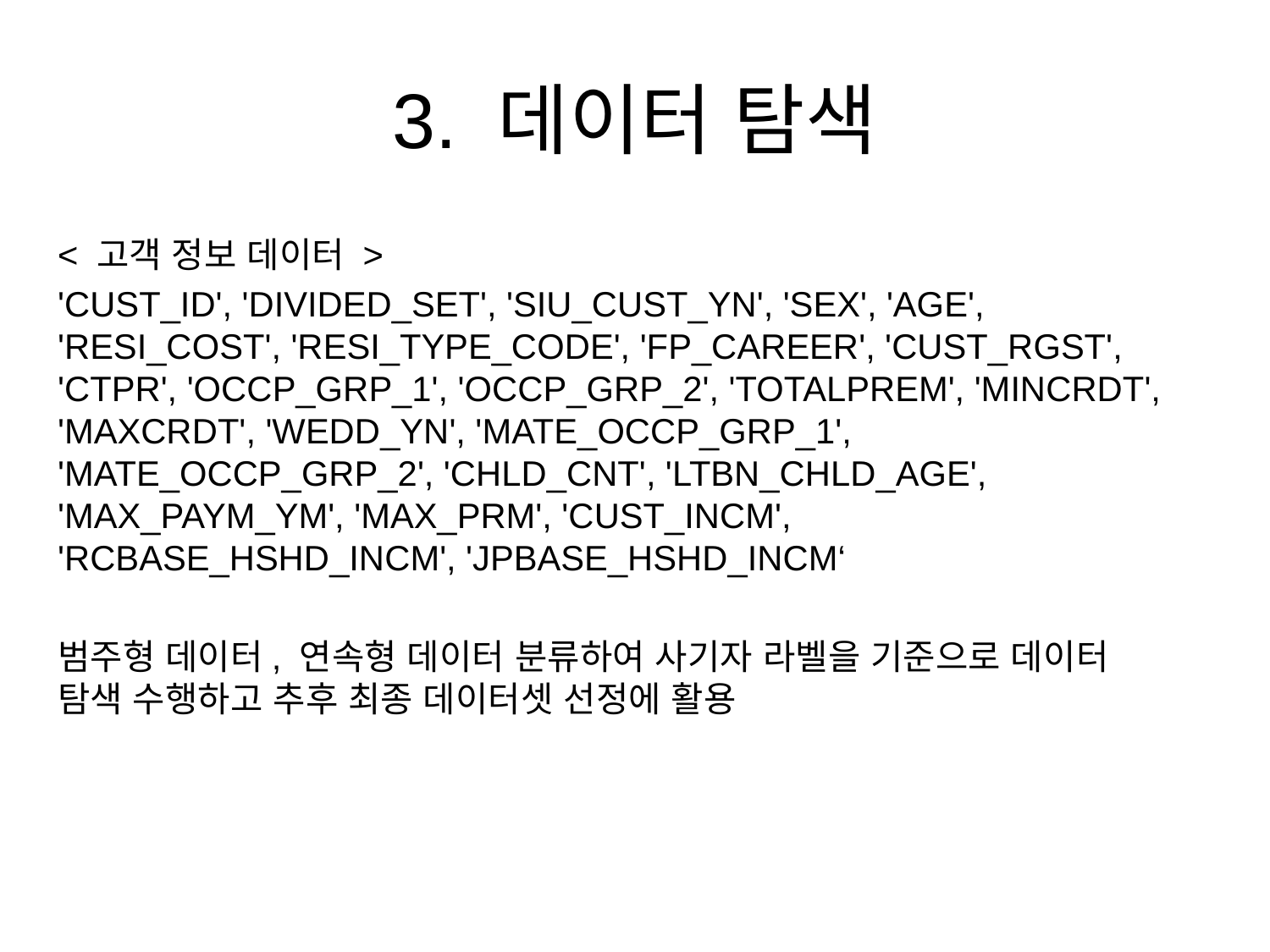

# 3. 데이터 탐색
< 고객 정보 데이터 >
'CUST_ID', 'DIVIDED_SET', 'SIU_CUST_YN', 'SEX', 'AGE', 'RESI_COST', 'RESI_TYPE_CODE', 'FP_CAREER', 'CUST_RGST', 'CTPR', 'OCCP_GRP_1', 'OCCP_GRP_2', 'TOTALPREM', 'MINCRDT', 'MAXCRDT', 'WEDD_YN', 'MATE_OCCP_GRP_1', 'MATE_OCCP_GRP_2', 'CHLD_CNT', 'LTBN_CHLD_AGE', 'MAX_PAYM_YM', 'MAX_PRM', 'CUST_INCM', 'RCBASE_HSHD_INCM', 'JPBASE_HSHD_INCM‘

범주형 데이터, 연속형 데이터 분류하여 사기자 라벨을 기준으로 데이터 탐색 수행하고 추후 최종 데이터셋 선정에 활용